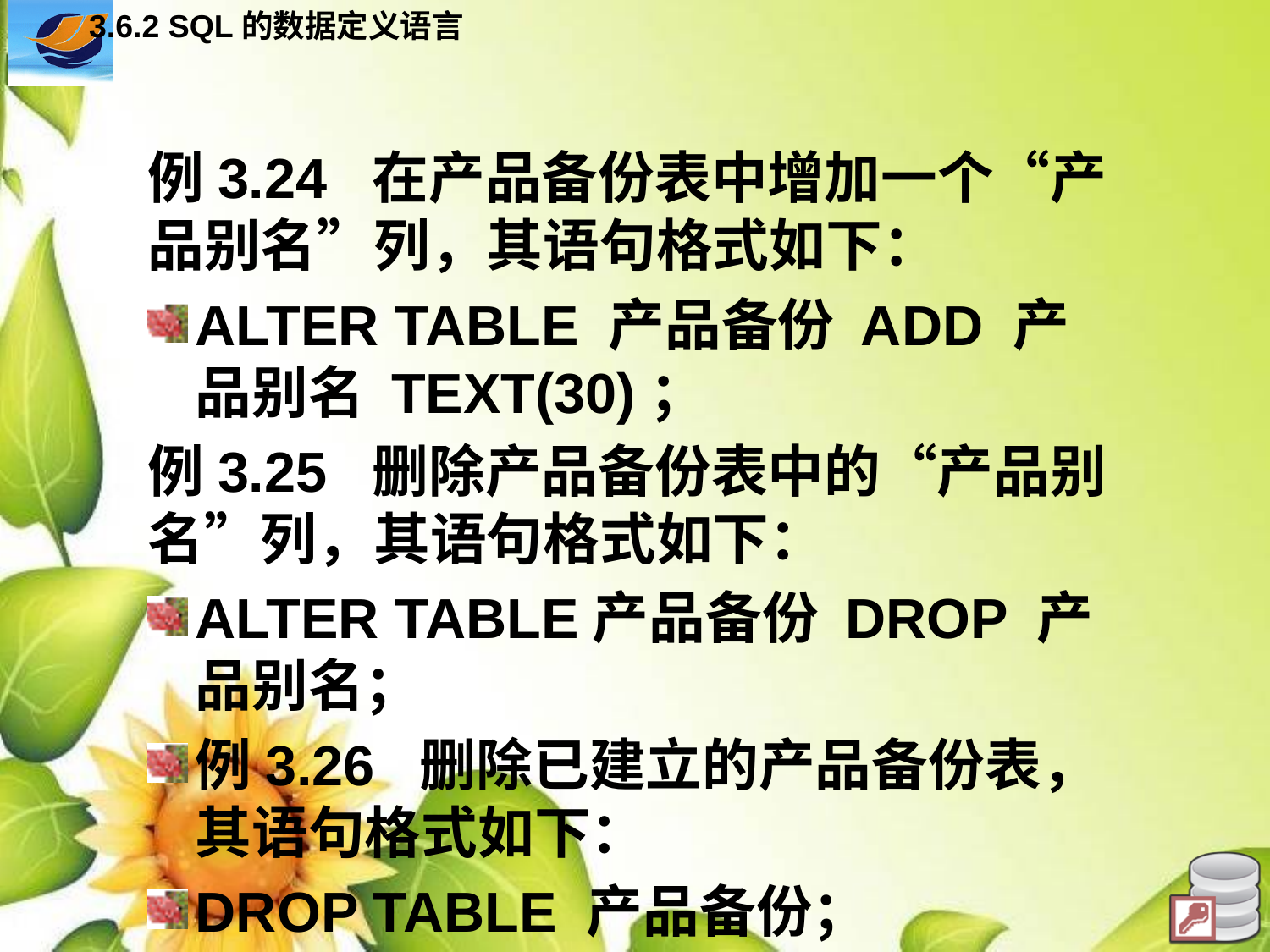

3.6.2 SQL的数据定义语言
例3.24  在产品备份表中增加一个“产品别名”列，其语句格式如下：
ALTER TABLE 产品备份 ADD 产品别名 TEXT(30)；
例3.25  删除产品备份表中的“产品别名”列，其语句格式如下：
ALTER TABLE产品备份 DROP 产品别名；
例3.26  删除已建立的产品备份表，其语句格式如下：
DROP TABLE 产品备份；